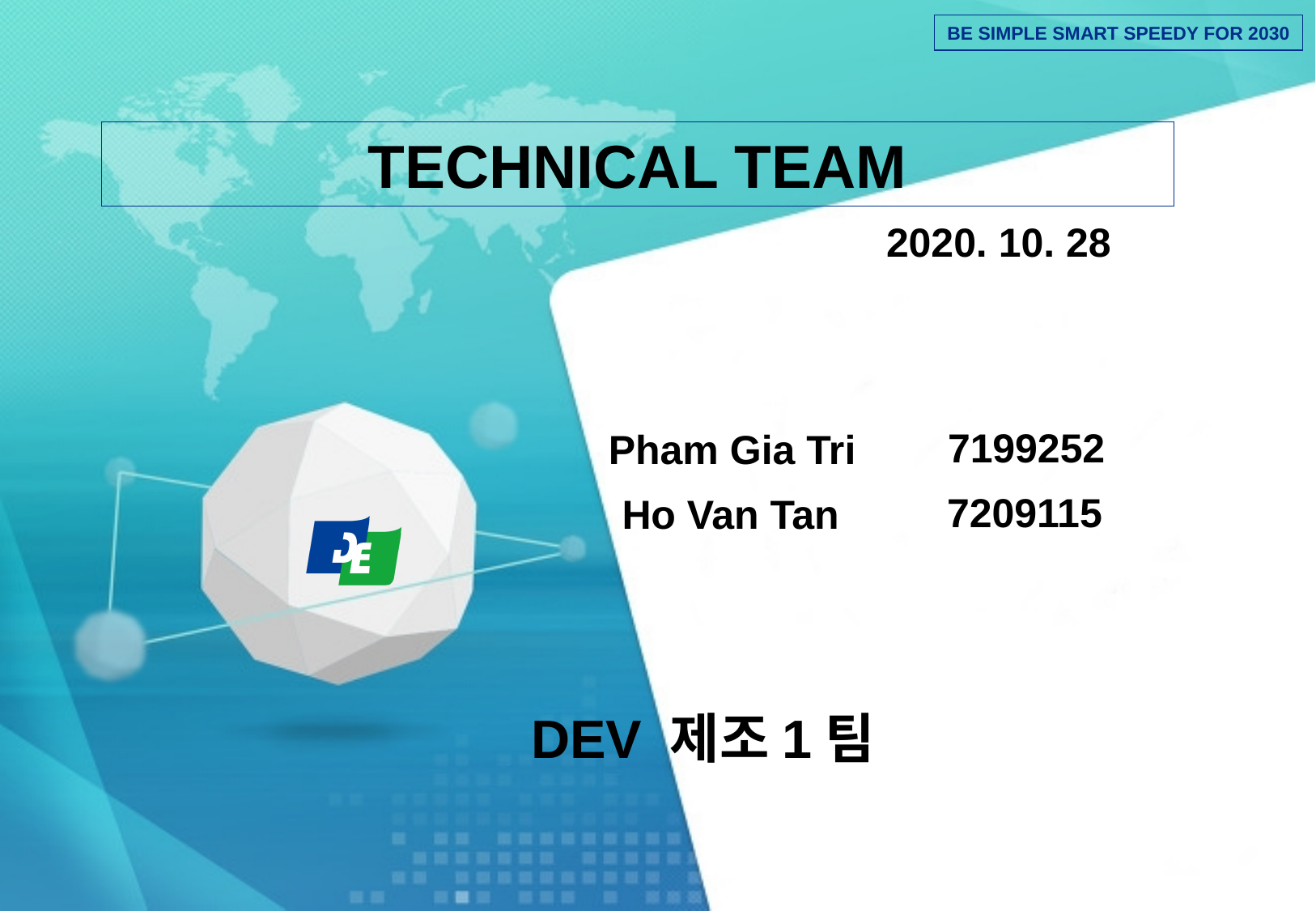

TECHNICAL TEAM
2020. 10. 28
7199252
Pham Gia Tri
7209115
Ho Van Tan
DEV 제조1팀